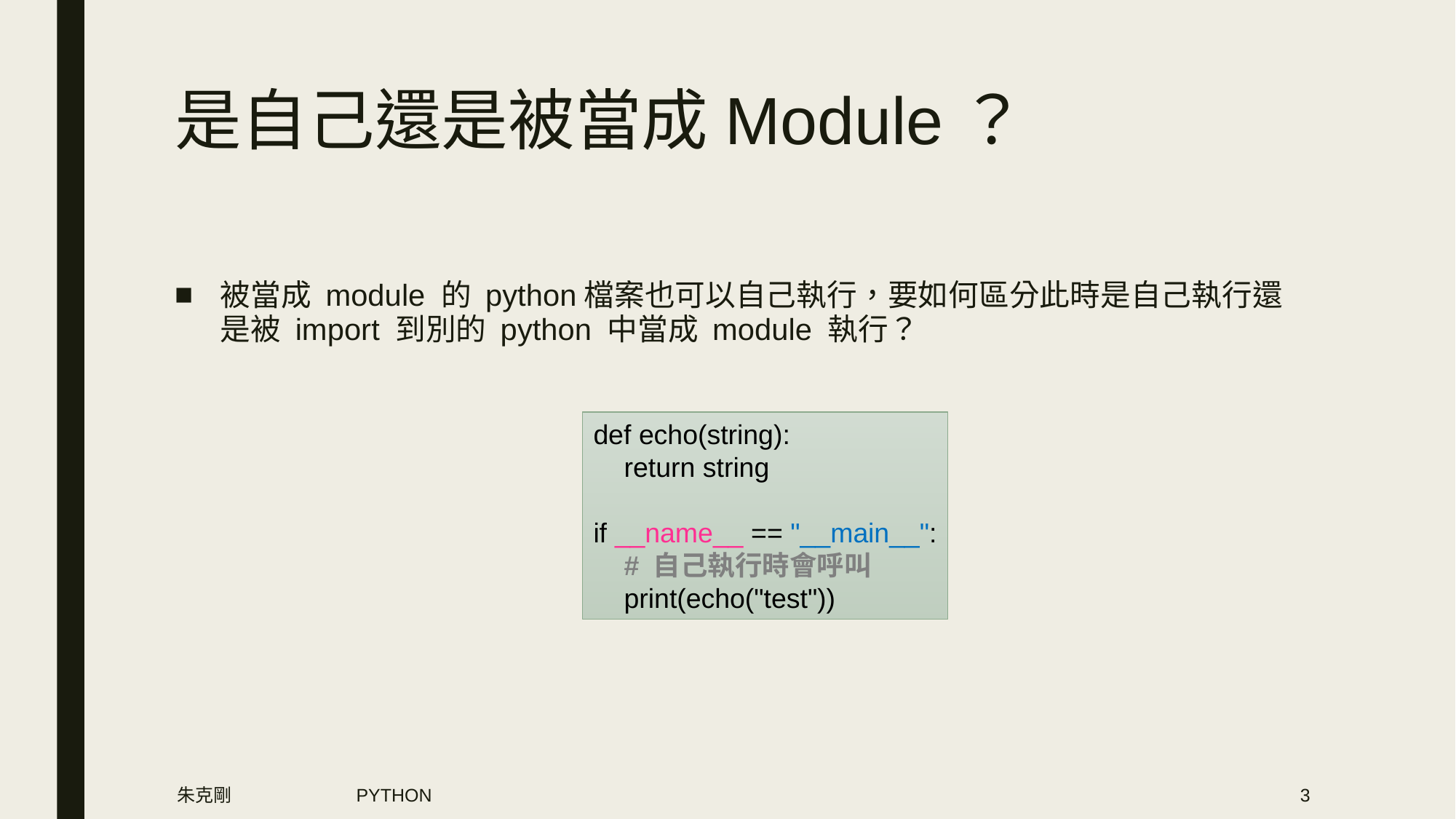

# 是自己還是被當成Module？
被當成 module 的 python檔案也可以自己執行，要如何區分此時是自己執行還是被 import 到別的 python 中當成 module 執行？
def echo(string):
    return string

if __name__ == "__main__":
    # 自己執行時會呼叫
    print(echo("test"))
朱克剛
PYTHON
3